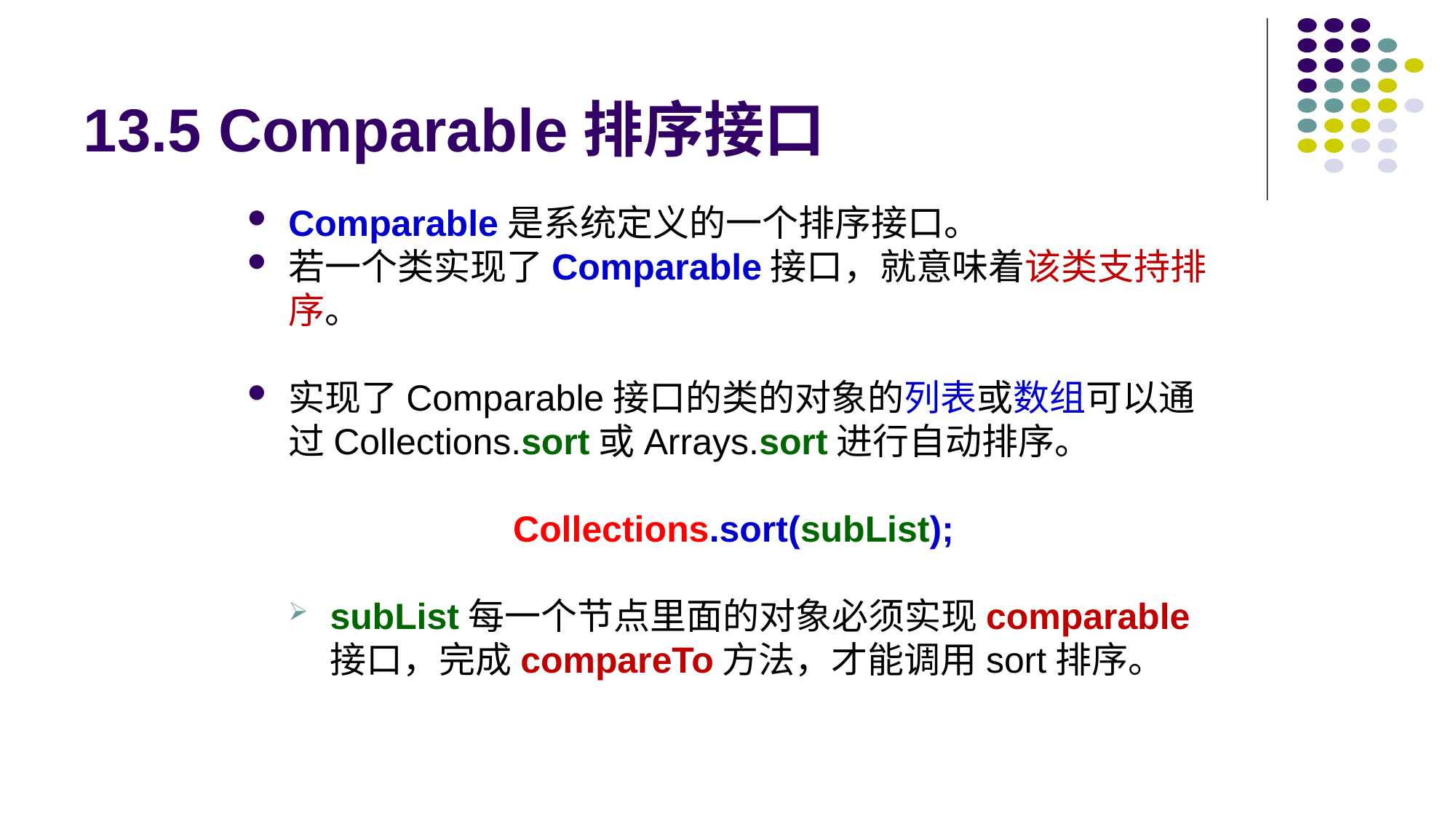

# 13.5 Comparable排序接口
Comparable是系统定义的一个排序接口。
若一个类实现了Comparable接口，就意味着该类支持排序。

实现了Comparable接口的类的对象的列表或数组可以通过Collections.sort或Arrays.sort进行自动排序。

Collections.sort(subList);

subList每一个节点里面的对象必须实现comparable接口，完成compareTo方法，才能调用sort排序。
49